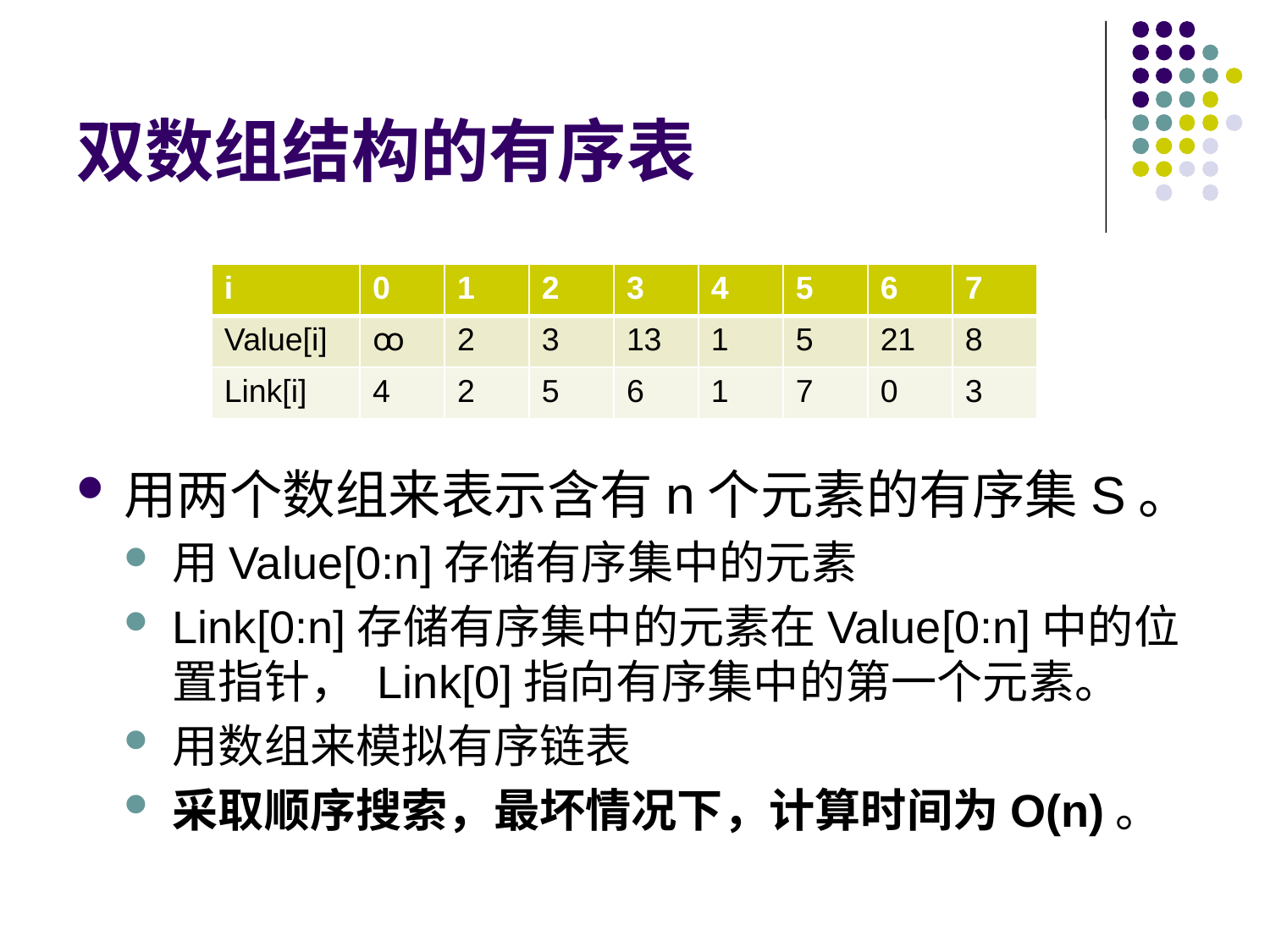

# 双数组结构的有序表
| i | 0 | 1 | 2 | 3 | 4 | 5 | 6 | 7 |
| --- | --- | --- | --- | --- | --- | --- | --- | --- |
| Value[i] | ꝏ | 2 | 3 | 13 | 1 | 5 | 21 | 8 |
| Link[i] | 4 | 2 | 5 | 6 | 1 | 7 | 0 | 3 |
用两个数组来表示含有n个元素的有序集S。
用Value[0:n]存储有序集中的元素
Link[0:n]存储有序集中的元素在Value[0:n]中的位置指针， Link[0]指向有序集中的第一个元素。
用数组来模拟有序链表
采取顺序搜索，最坏情况下，计算时间为O(n)。